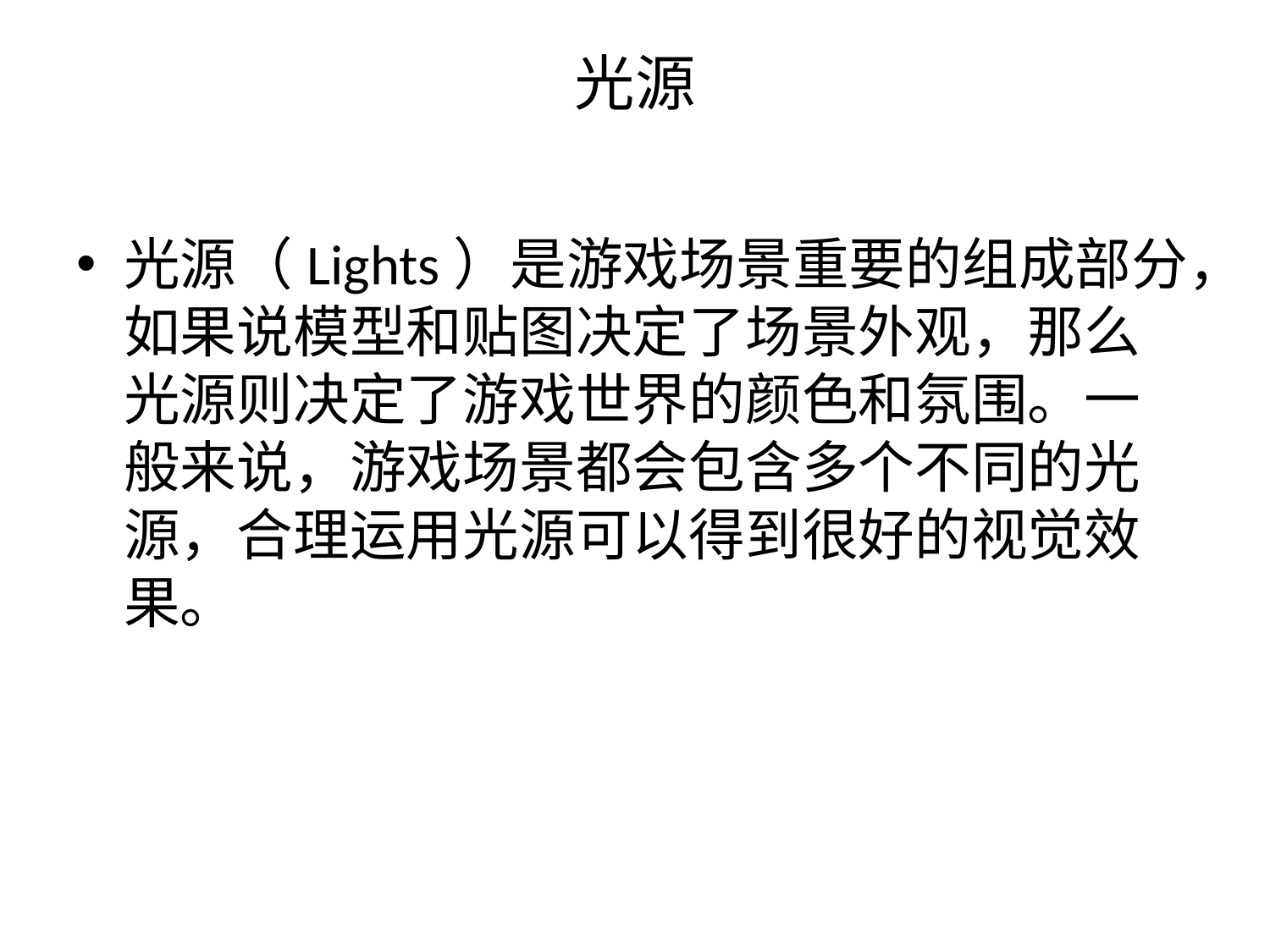

# 光源
光源（Lights）是游戏场景重要的组成部分，如果说模型和贴图决定了场景外观，那么光源则决定了游戏世界的颜色和氛围。一般来说，游戏场景都会包含多个不同的光源，合理运用光源可以得到很好的视觉效果。